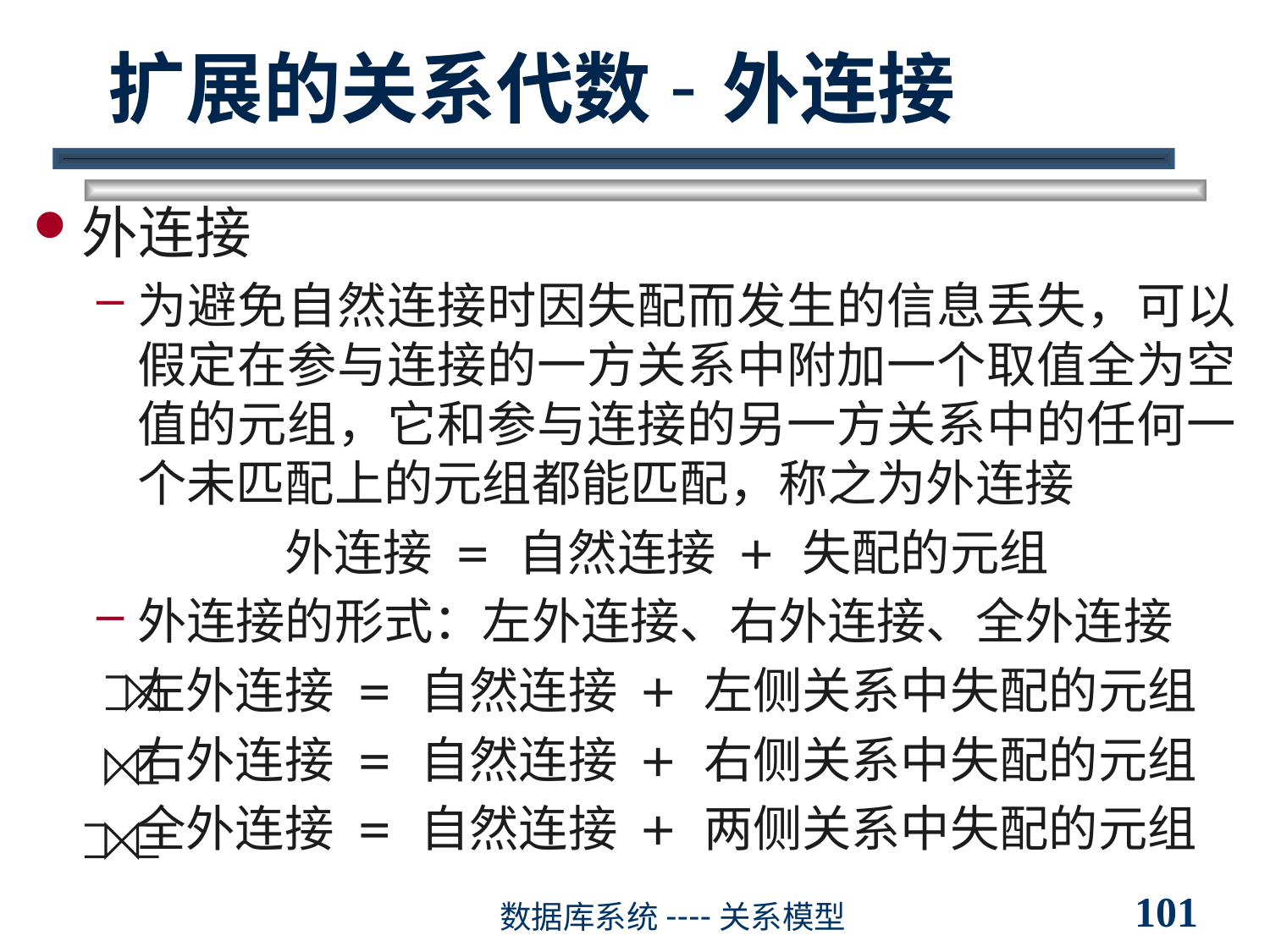

# 扩展的关系代数-外连接
外连接
为避免自然连接时因失配而发生的信息丢失，可以假定在参与连接的一方关系中附加一个取值全为空值的元组，它和参与连接的另一方关系中的任何一个未匹配上的元组都能匹配，称之为外连接
外连接 = 自然连接 + 失配的元组
外连接的形式：左外连接、右外连接、全外连接
左外连接 = 自然连接 + 左侧关系中失配的元组
右外连接 = 自然连接 + 右侧关系中失配的元组
全外连接 = 自然连接 + 两侧关系中失配的元组

101
数据库系统----关系模型